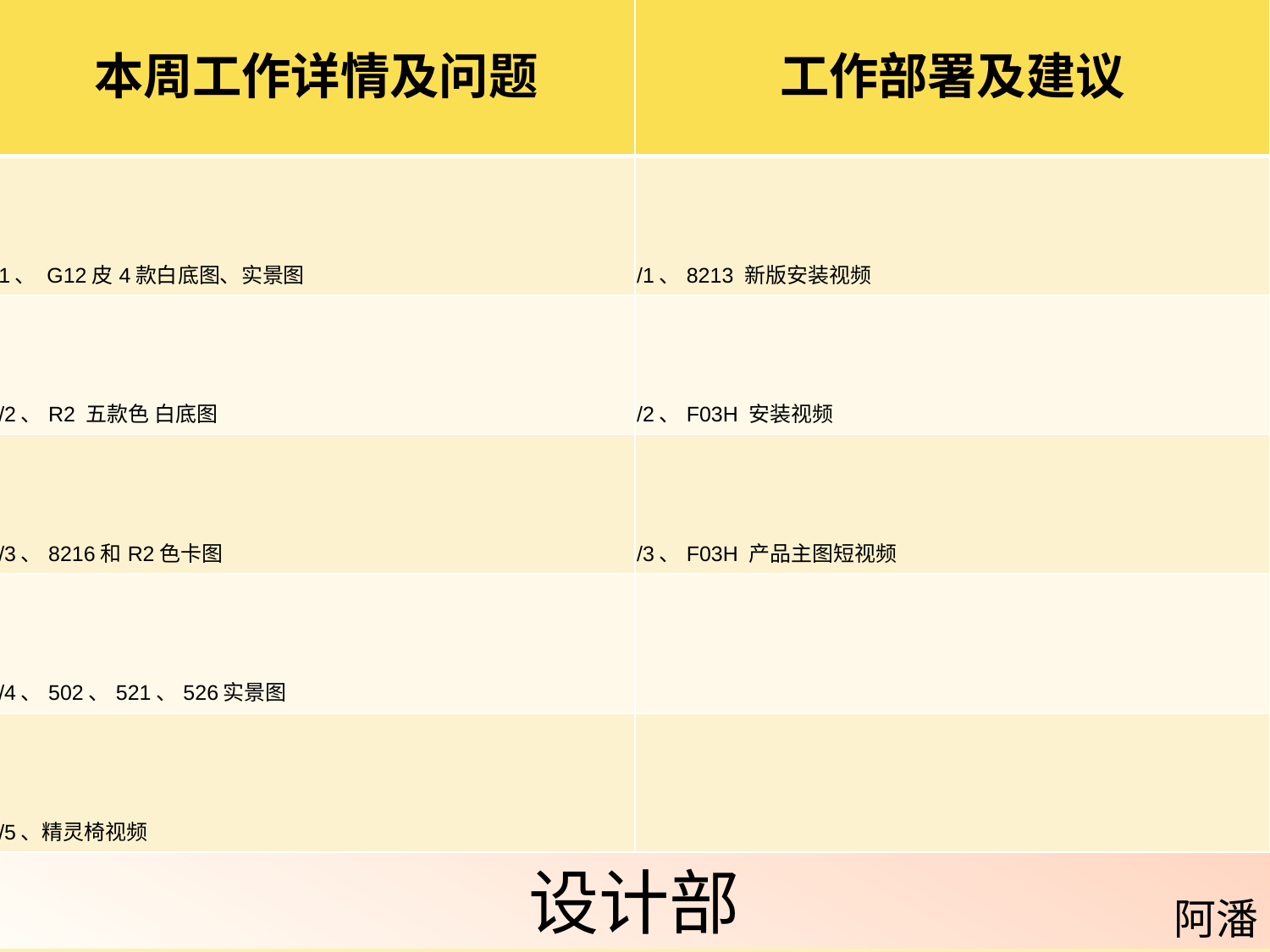

| 本周工作详情及问题 | 工作部署及建议 |
| --- | --- |
| 1、 G12皮4款白底图、实景图 | /1、8213 新版安装视频 |
| /2、R2 五款色 白底图 | /2、F03H 安装视频 |
| /3、8216和R2色卡图 | /3、F03H 产品主图短视频 |
| /4、502、521、526实景图 |  |
| /5、精灵椅视频 |  |
设计部
阿潘